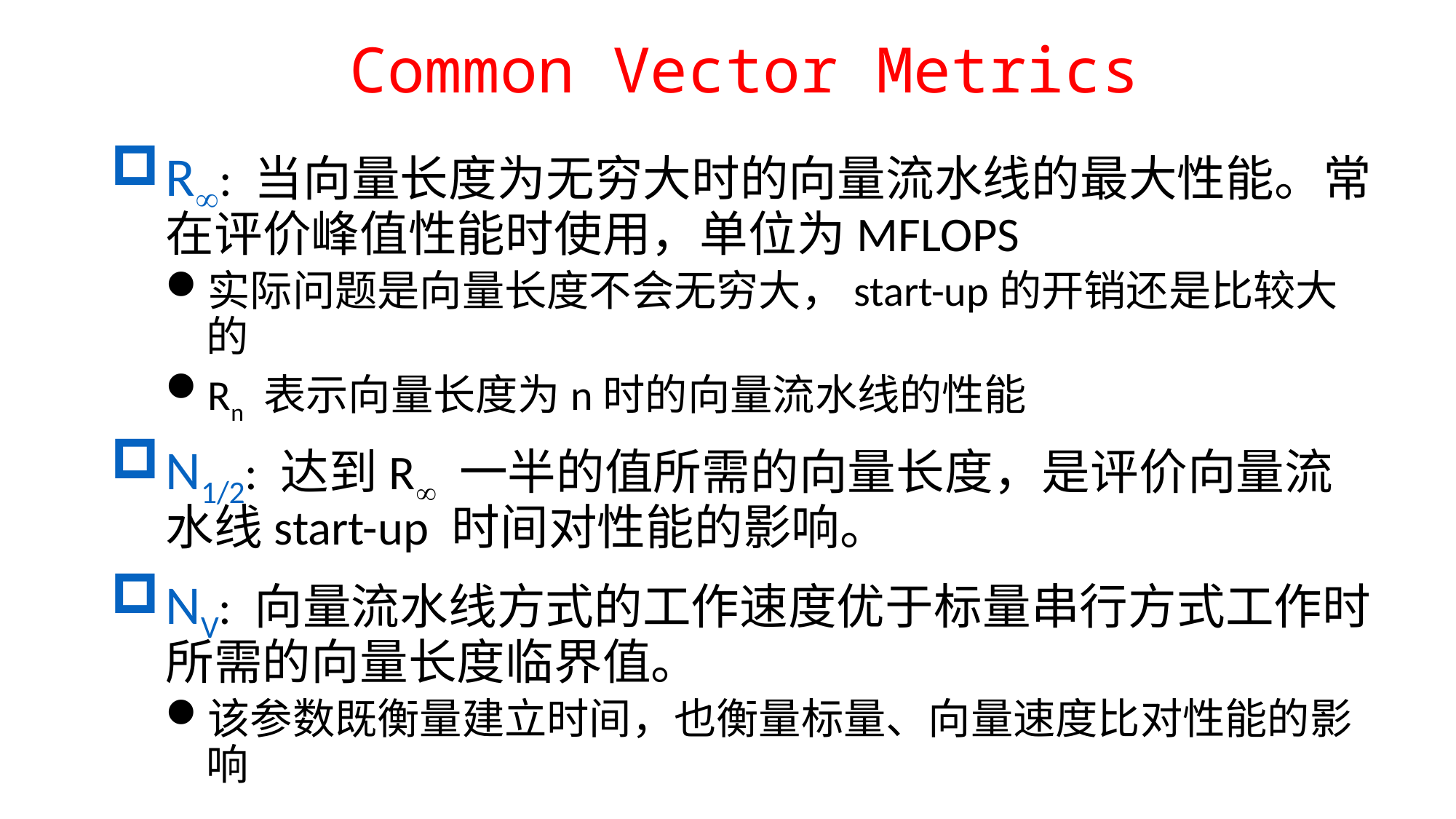

# Common Vector Metrics
R∞: 当向量长度为无穷大时的向量流水线的最大性能。常在评价峰值性能时使用，单位为MFLOPS
实际问题是向量长度不会无穷大，start-up的开销还是比较大的
Rn 表示向量长度为n时的向量流水线的性能
N1/2: 达到R∞ 一半的值所需的向量长度，是评价向量流水线start-up 时间对性能的影响。
NV: 向量流水线方式的工作速度优于标量串行方式工作时所需的向量长度临界值。
该参数既衡量建立时间，也衡量标量、向量速度比对性能的影响